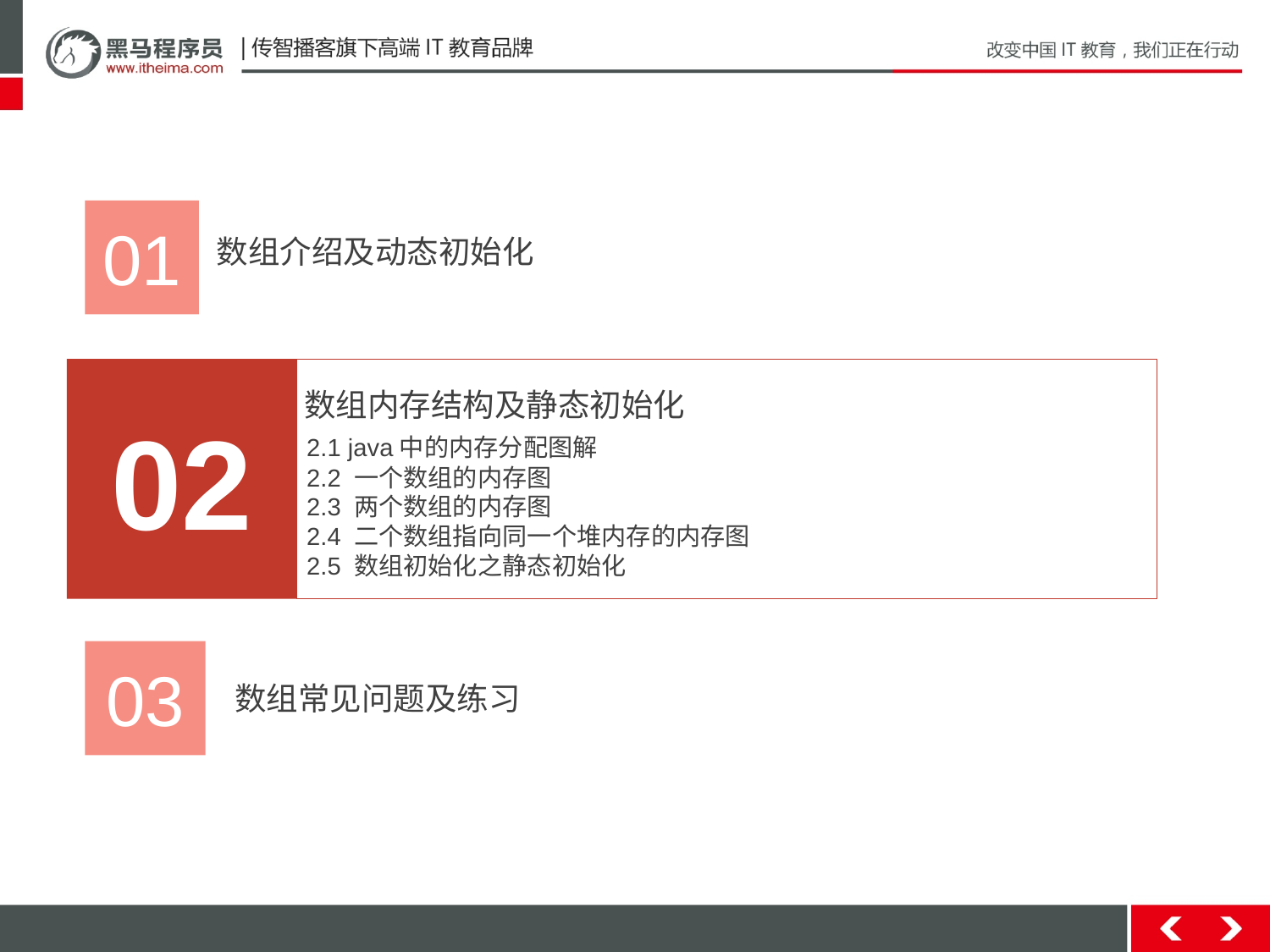

01
数组介绍及动态初始化
02

2.1 java中的内存分配图解
2.2 一个数组的内存图
2.3 两个数组的内存图
2.4 二个数组指向同一个堆内存的内存图
2.5 数组初始化之静态初始化
数组内存结构及静态初始化
03
数组常见问题及练习